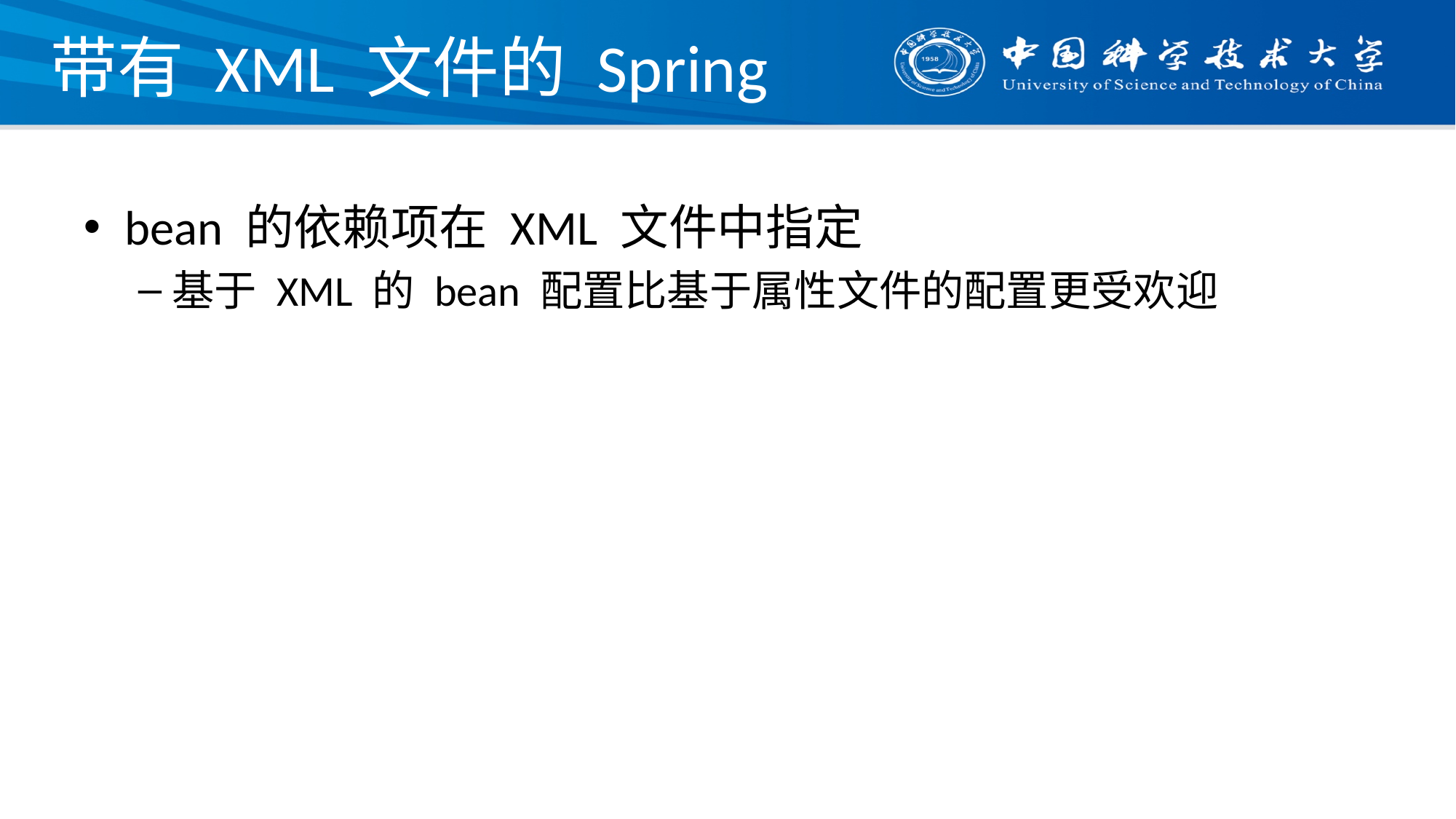

# 带有 XML 文件的 Spring
bean 的依赖项在 XML 文件中指定
基于 XML 的 bean 配置比基于属性文件的配置更受欢迎